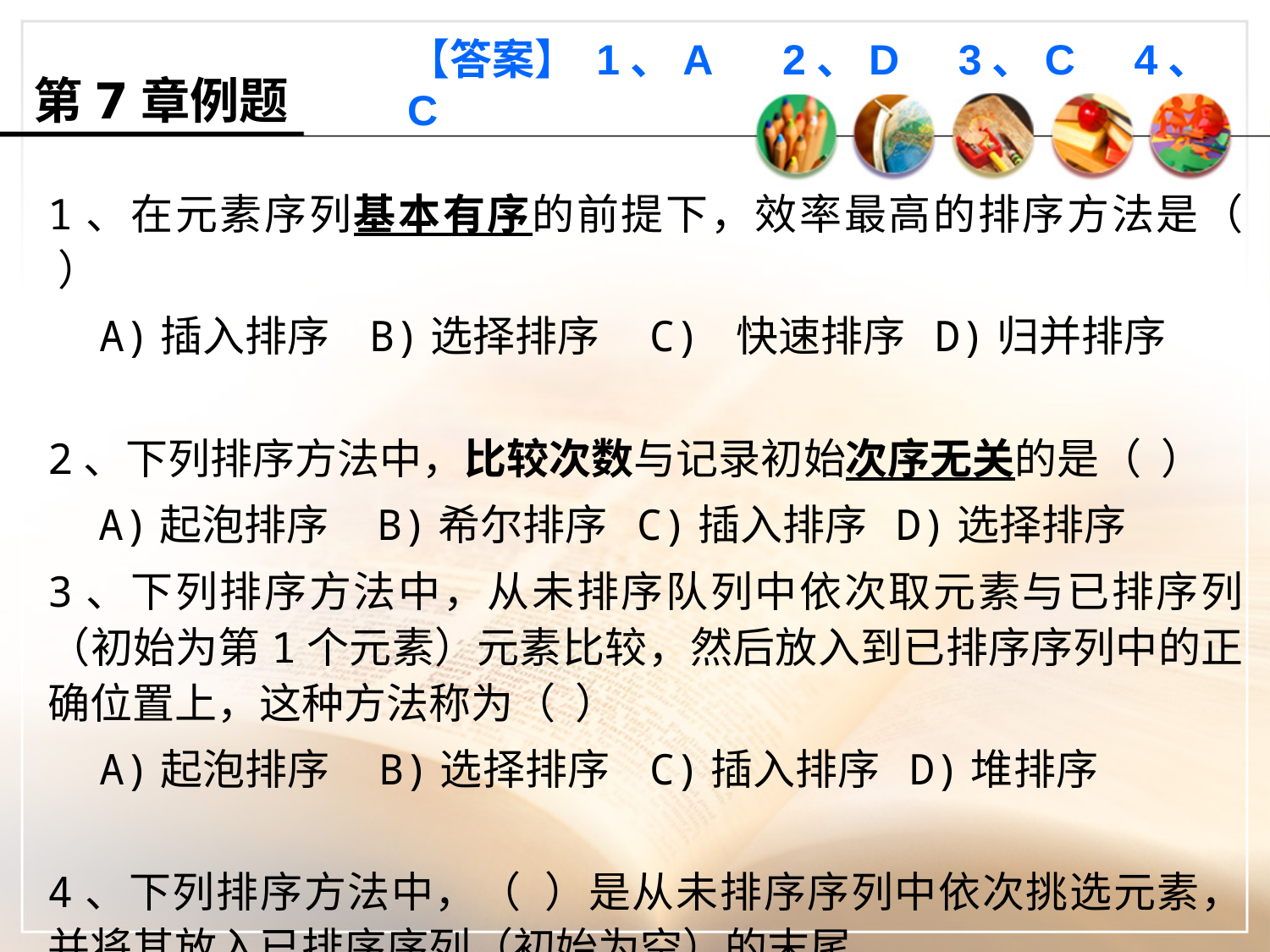

【答案】 1、A      2、D     3、C     4、C
第7章例题
1、在元素序列基本有序的前提下，效率最高的排序方法是（  ）
  A)插入排序   B)选择排序    C) 快速排序  D)归并排序
2、下列排序方法中，比较次数与记录初始次序无关的是（  ）
  A)起泡排序    B)希尔排序  C)插入排序  D)选择排序
3、下列排序方法中，从未排序队列中依次取元素与已排序列（初始为第1个元素）元素比较，然后放入到已排序序列中的正确位置上，这种方法称为（  ）
  A)起泡排序    B)选择排序   C)插入排序  D)堆排序
4、下列排序方法中，（  ）是从未排序序列中依次挑选元素，并将其放入已排序序列（初始为空）的末尾。
  A)希尔排序    B)归并排序   C)选择排序  D)插入排序